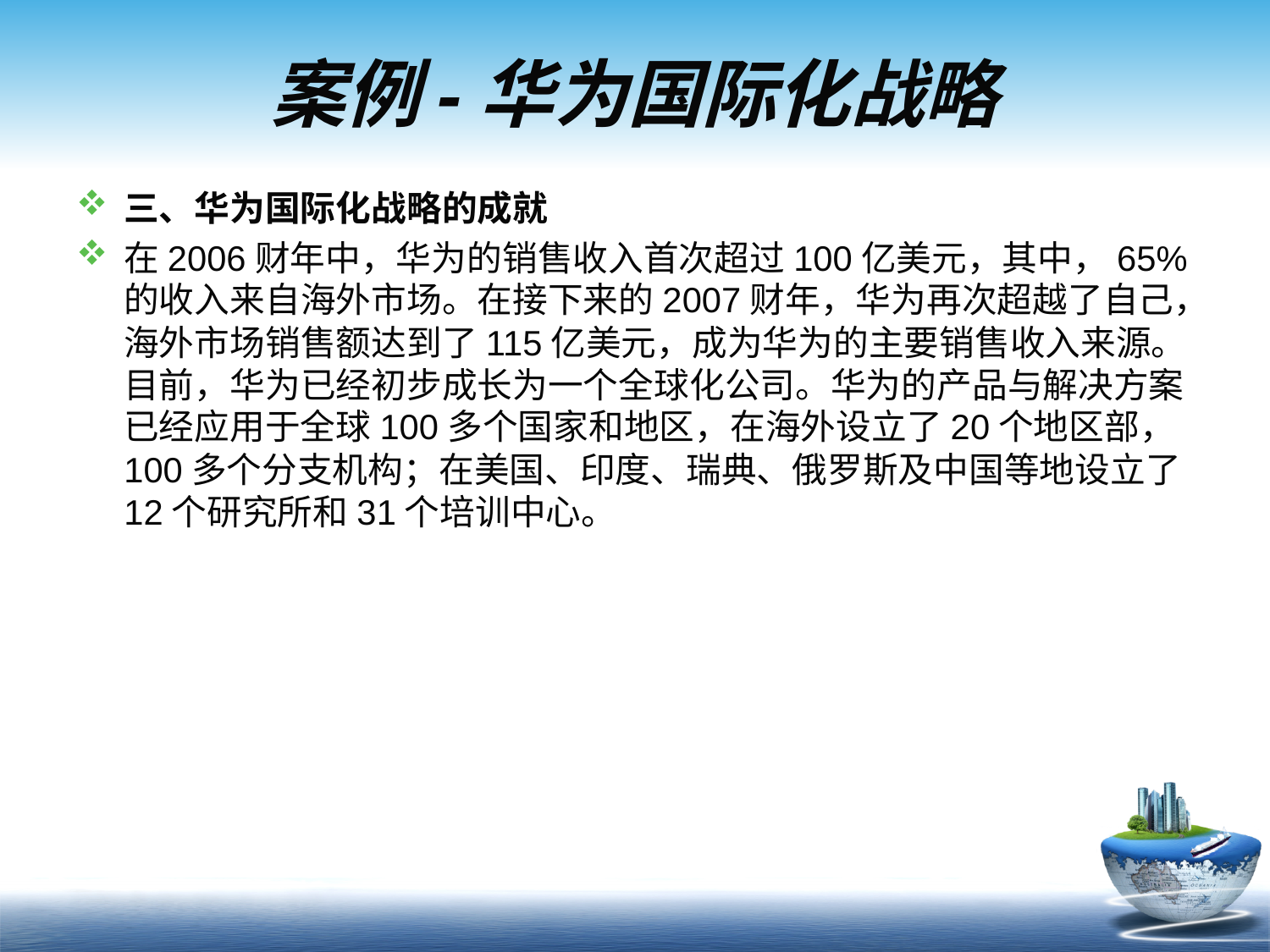

# 案例-华为国际化战略
三、华为国际化战略的成就
在2006财年中，华为的销售收入首次超过100亿美元，其中，65%的收入来自海外市场。在接下来的2007财年，华为再次超越了自己，海外市场销售额达到了115亿美元，成为华为的主要销售收入来源。目前，华为已经初步成长为一个全球化公司。华为的产品与解决方案已经应用于全球100多个国家和地区，在海外设立了20个地区部，100多个分支机构；在美国、印度、瑞典、俄罗斯及中国等地设立了12个研究所和31个培训中心。